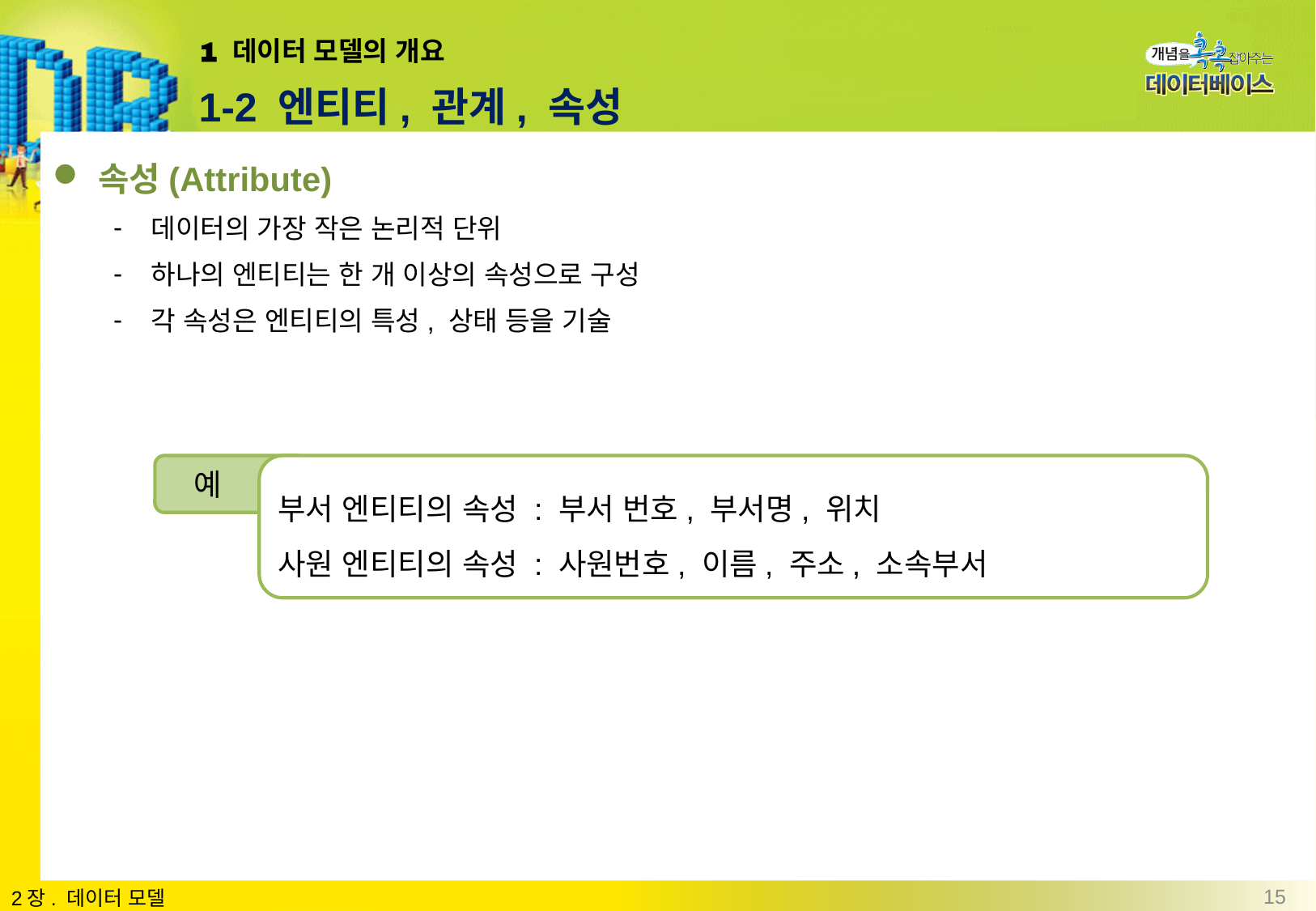

# 1 데이터 모델의 개요
1-2 엔티티, 관계, 속성
속성(Attribute)
데이터의 가장 작은 논리적 단위
하나의 엔티티는 한 개 이상의 속성으로 구성
각 속성은 엔티티의 특성, 상태 등을 기술
  예
부서 엔티티의 속성 : 부서 번호, 부서명, 위치
사원 엔티티의 속성 : 사원번호, 이름, 주소, 소속부서
15